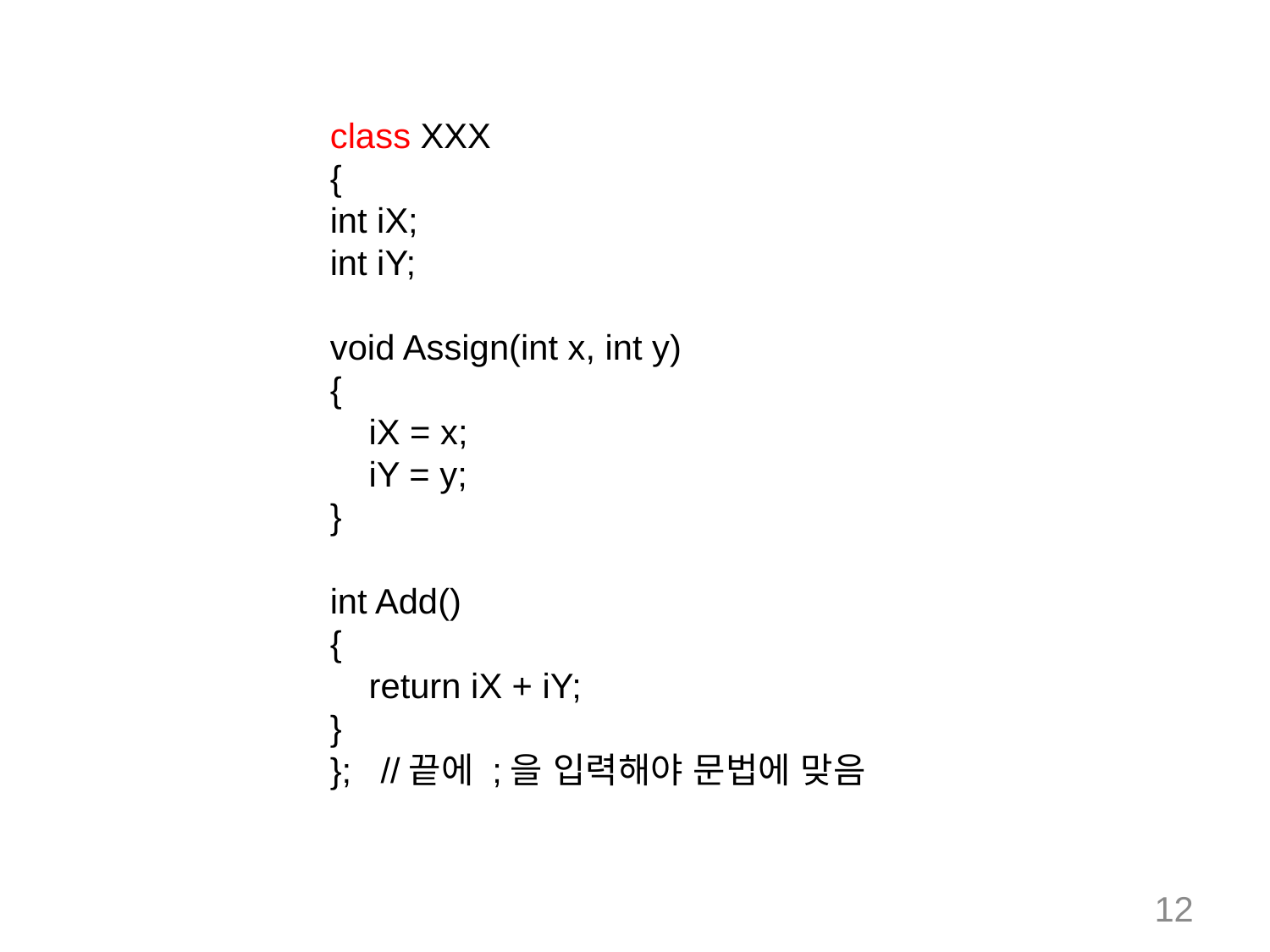

class XXX
{
int iX;
int iY;

void Assign(int x, int y)
{
    iX = x;
    iY = y;
}

int Add()
{
    return iX + iY;
}
};   //끝에 ;을 입력해야 문법에 맞음

12